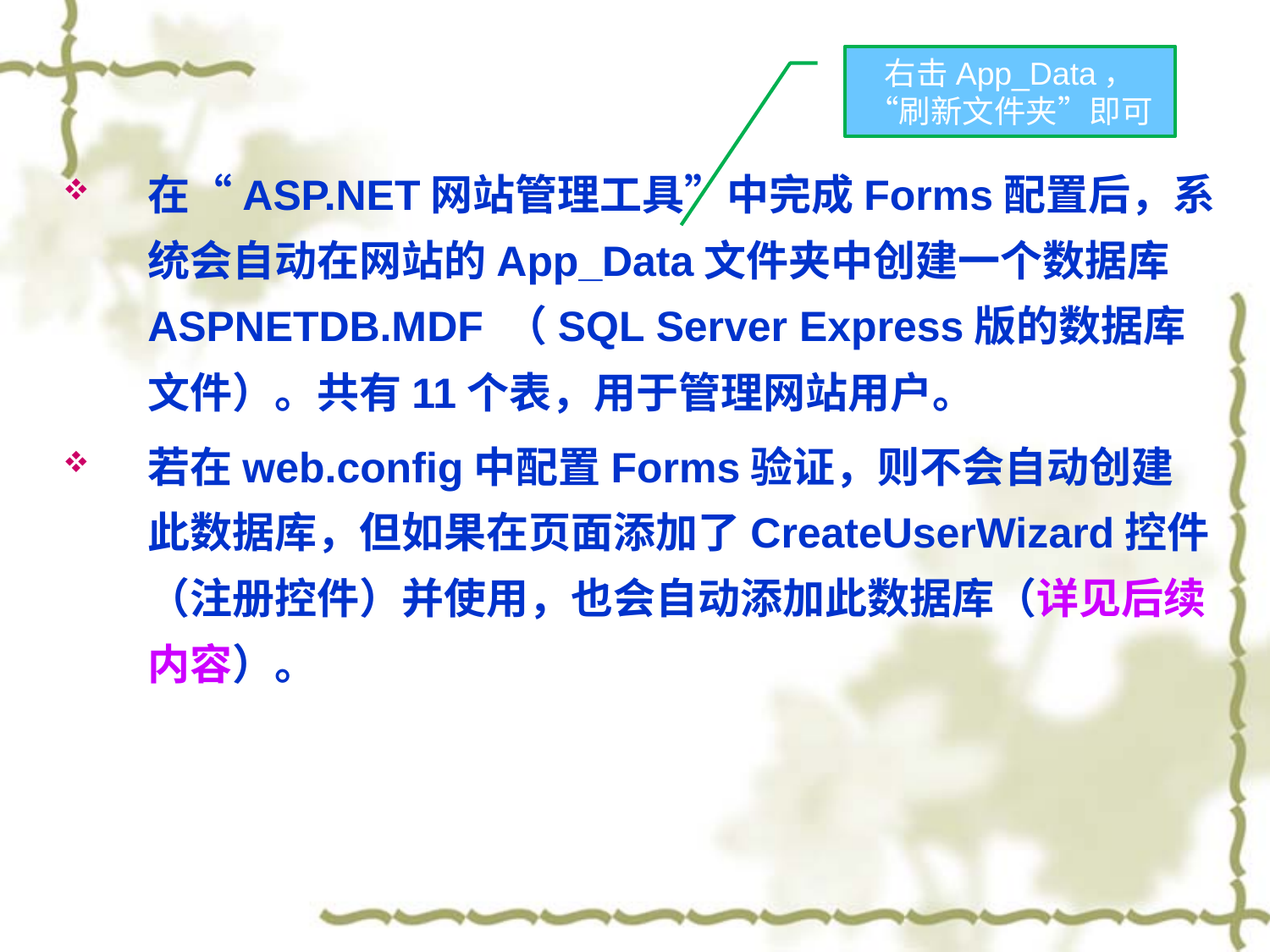

右击App_Data，“刷新文件夹”即可
在“ASP.NET网站管理工具”中完成Forms配置后，系统会自动在网站的App_Data文件夹中创建一个数据库ASPNETDB.MDF （SQL Server Express版的数据库文件）。共有11个表，用于管理网站用户。
若在web.config中配置Forms验证，则不会自动创建此数据库，但如果在页面添加了CreateUserWizard控件（注册控件）并使用，也会自动添加此数据库（详见后续内容）。